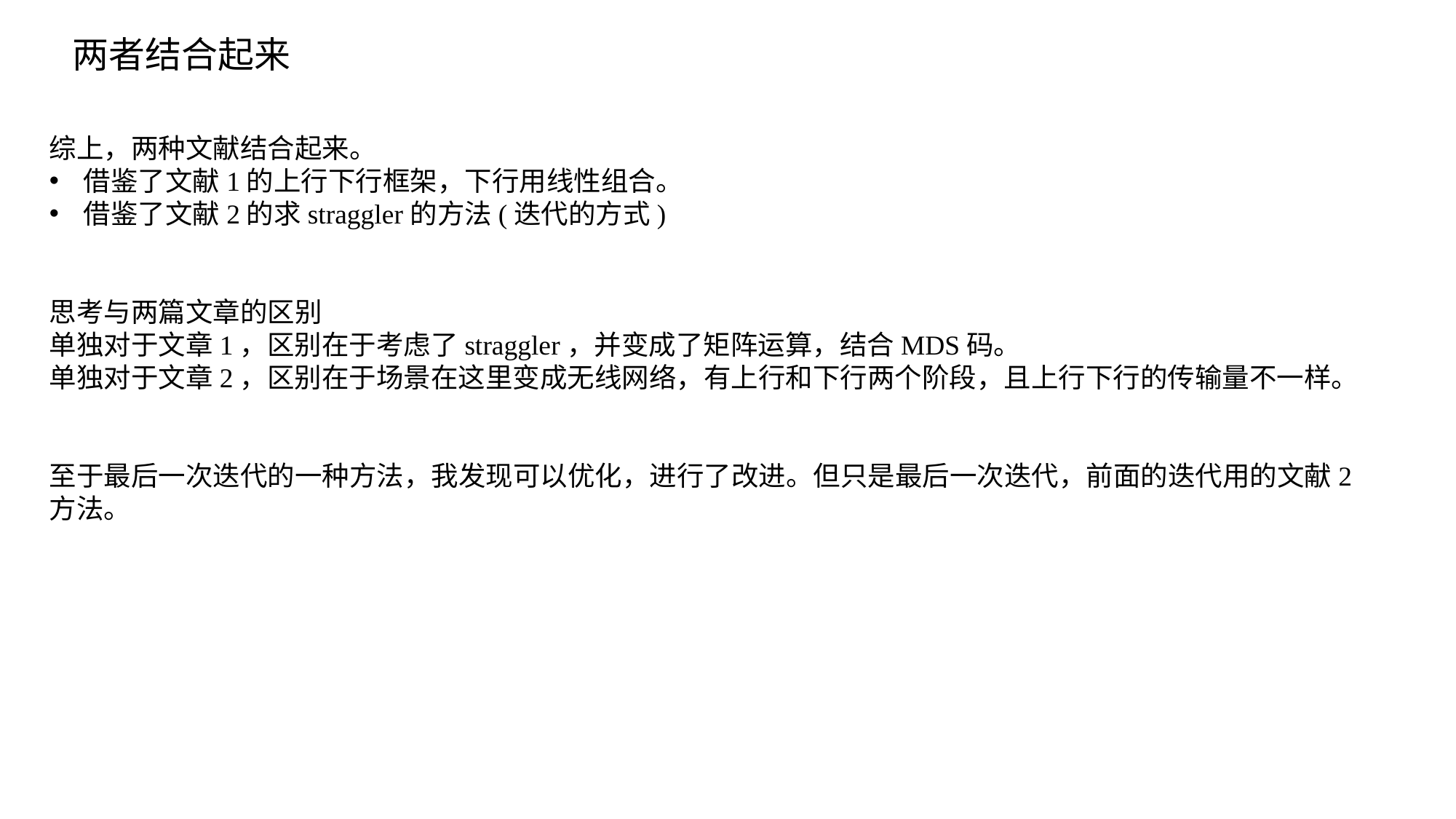

# 两者结合起来
综上，两种文献结合起来。
借鉴了文献1的上行下行框架，下行用线性组合。
借鉴了文献2的求straggler的方法(迭代的方式)

思考与两篇文章的区别
单独对于文章1，区别在于考虑了straggler，并变成了矩阵运算，结合MDS码。
单独对于文章2，区别在于场景在这里变成无线网络，有上行和下行两个阶段，且上行下行的传输量不一样。

至于最后一次迭代的一种方法，我发现可以优化，进行了改进。但只是最后一次迭代，前面的迭代用的文献2方法。